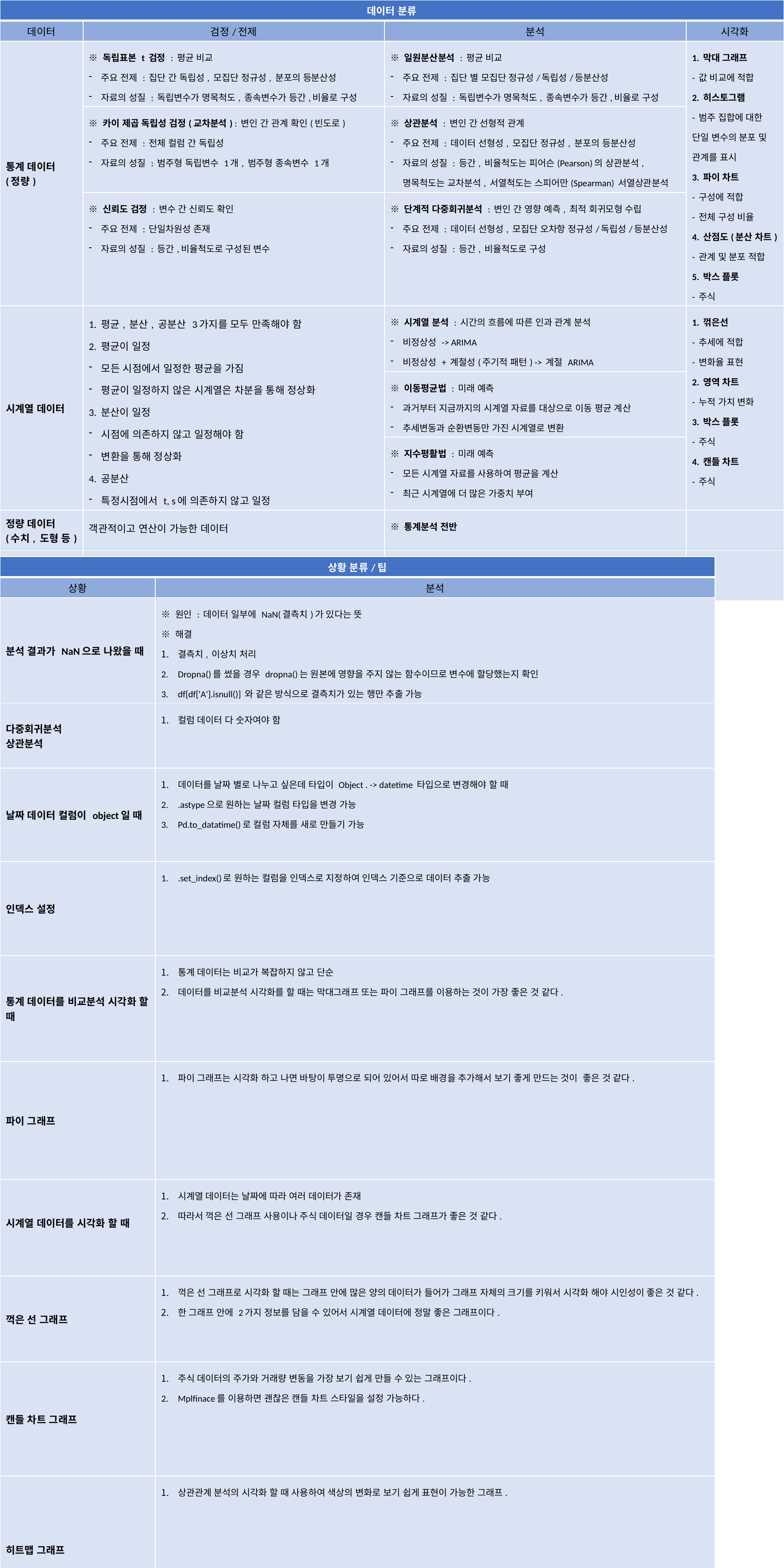

| 데이터 분류 |  |  |  |
| --- | --- | --- | --- |
| 데이터 | 검정/전제 | 분석 | 시각화 |
| 통계 데이터 (정량) | ※ 독립표본 t 검정 : 평균 비교 주요 전제 : 집단 간 독립성, 모집단 정규성, 분포의 등분산성 자료의 성질 : 독립변수가 명목척도, 종속변수가 등간,비율로 구성 | ※ 일원분산분석 : 평균 비교 주요 전제 : 집단 별 모집단 정규성/독립성/등분산성 자료의 성질 : 독립변수가 명목척도, 종속변수가 등간,비율로 구성 | 1. 막대 그래프 - 값 비교에 적합 2. 히스토그램 - 범주 집합에 대한 단일 변수의 분포 및 관계를 표시 3. 파이 차트 - 구성에 적합 - 전체 구성 비율 4. 산점도(분산 차트) - 관계 및 분포 적합 5. 박스 플롯 - 주식 |
|  | ※ 카이 제곱 독립성 검정(교차분석) : 변인 간 관계 확인(빈도로) 주요 전제 : 전체 컬럼 간 독립성 자료의 성질 : 범주형 독립변수 1개, 범주형 종속변수 1개 | ※ 상관분석 : 변인 간 선형적 관계 주요 전제 : 데이터 선형성, 모집단 정규성, 분포의 등분산성 자료의 성질 : 등간, 비율척도는 피어슨(Pearson)의 상관분석, 명목척도는 교차분석, 서열척도는 스피어만(Spearman) 서열상관분석 |  |
|  | ※ 신뢰도 검정 : 변수 간 신뢰도 확인 주요 전제 : 단일차원성 존재 자료의 성질 : 등간,비율척도로 구성된 변수 | ※ 단계적 다중회귀분석 : 변인 간 영향 예측, 최적 회귀모형 수립 주요 전제 : 데이터 선형성, 모집단 오차항 정규성/독립성/등분산성 자료의 성질 : 등간, 비율척도로 구성 |  |
| 시계열 데이터 | 1. 평균, 분산, 공분산 3가지를 모두 만족해야 함 2. 평균이 일정 모든 시점에서 일정한 평균을 가짐 평균이 일정하지 않은 시계열은 차분을 통해 정상화 3. 분산이 일정 시점에 의존하지 않고 일정해야 함 변환을 통해 정상화 4. 공분산 특정시점에서 t, s에 의존하지 않고 일정 | ※ 시계열 분석 : 시간의 흐름에 따른 인과 관계 분석 비정상성 -> ARIMA 비정상성 + 계절성(주기적 패턴) -> 계절 ARIMA | 1. 꺾은선 - 추세에 적합 - 변화율 표현 2. 영역 차트 - 누적 가치 변화 3. 박스 플롯 - 주식 4. 캔들 차트 - 주식 |
|  |  | ※ 이동평균법 : 미래 예측 과거부터 지금까지의 시계열 자료를 대상으로 이동 평균 계산 추세변동과 순환변동만 가진 시계열로 변환 |  |
|  |  | ※ 지수평활법 : 미래 예측 모든 시계열 자료를 사용하여 평균을 계산 최근 시계열에 더 많은 가중치 부여 |  |
| 정량 데이터 (수치, 도형 등) | 객관적이고 연산이 가능한 데이터 | ※ 통계분석 전반 |  |
| 정성 데이터 (언어, 문자 등) | 주관적 해석이 필수적이며 객관적이지 않고 광범위하며 다각적일 수 있음. | ※ 설문 분석 |  |
| 상황 분류/팁 |  |
| --- | --- |
| 상황 | 분석 |
| 분석 결과가 NaN으로 나왔을 때 | ※ 원인 : 데이터 일부에 NaN(결측치)가 있다는 뜻 ※ 해결 결측치, 이상치 처리 Dropna()를 썼을 경우 dropna()는 원본에 영향을 주지 않는 함수이므로 변수에 할당했는지 확인 df[df['A'].isnull()] 와 같은 방식으로 결측치가 있는 행만 추출 가능 |
| 다중회귀분석 상관분석 | 컬럼 데이터 다 숫자여야 함 |
| 날짜 데이터 컬럼이 object일 때 | 데이터를 날짜 별로 나누고 싶은데 타입이 Object . -> datetime 타입으로 변경해야 할 때 .astype으로 원하는 날짜 컬럼 타입을 변경 가능 Pd.to\_datatime()로 컬럼 자체를 새로 만들기 가능 |
| 인덱스 설정 | .set\_index()로 원하는 컬럼을 인덱스로 지정하여 인덱스 기준으로 데이터 추출 가능 |
| 통계 데이터를 비교분석 시각화 할 때 | 통계 데이터는 비교가 복잡하지 않고 단순 데이터를 비교분석 시각화를 할 때는 막대그래프 또는 파이 그래프를 이용하는 것이 가장 좋은 것 같다. |
| 파이 그래프 | 파이 그래프는 시각화 하고 나면 바탕이 투명으로 되어 있어서 따로 배경을 추가해서 보기 좋게 만드는 것이 좋은 것 같다. |
| 시계열 데이터를 시각화 할 때 | 시계열 데이터는 날짜에 따라 여러 데이터가 존재 따라서 꺽은 선 그래프 사용이나 주식 데이터일 경우 캔들 차트 그래프가 좋은 것 같다. |
| 꺽은 선 그래프 | 꺽은 선 그래프로 시각화 할 때는 그래프 안에 많은 양의 데이터가 들어가 그래프 자체의 크기를 키워서 시각화 해야 시인성이 좋은 것 같다. 한 그래프 안에 2가지 정보를 담을 수 있어서 시계열 데이터에 정말 좋은 그래프이다. |
| 캔들 차트 그래프 | 주식 데이터의 주가와 거래량 변동을 가장 보기 쉽게 만들 수 있는 그래프이다. Mplfinace를 이용하면 괜찮은 캔들 차트 스타일을 설정 가능하다. |
| 히트맵 그래프 | 상관관계 분석의 시각화 할 때 사용하여 색상의 변화로 보기 쉽게 표현이 가능한 그래프. |